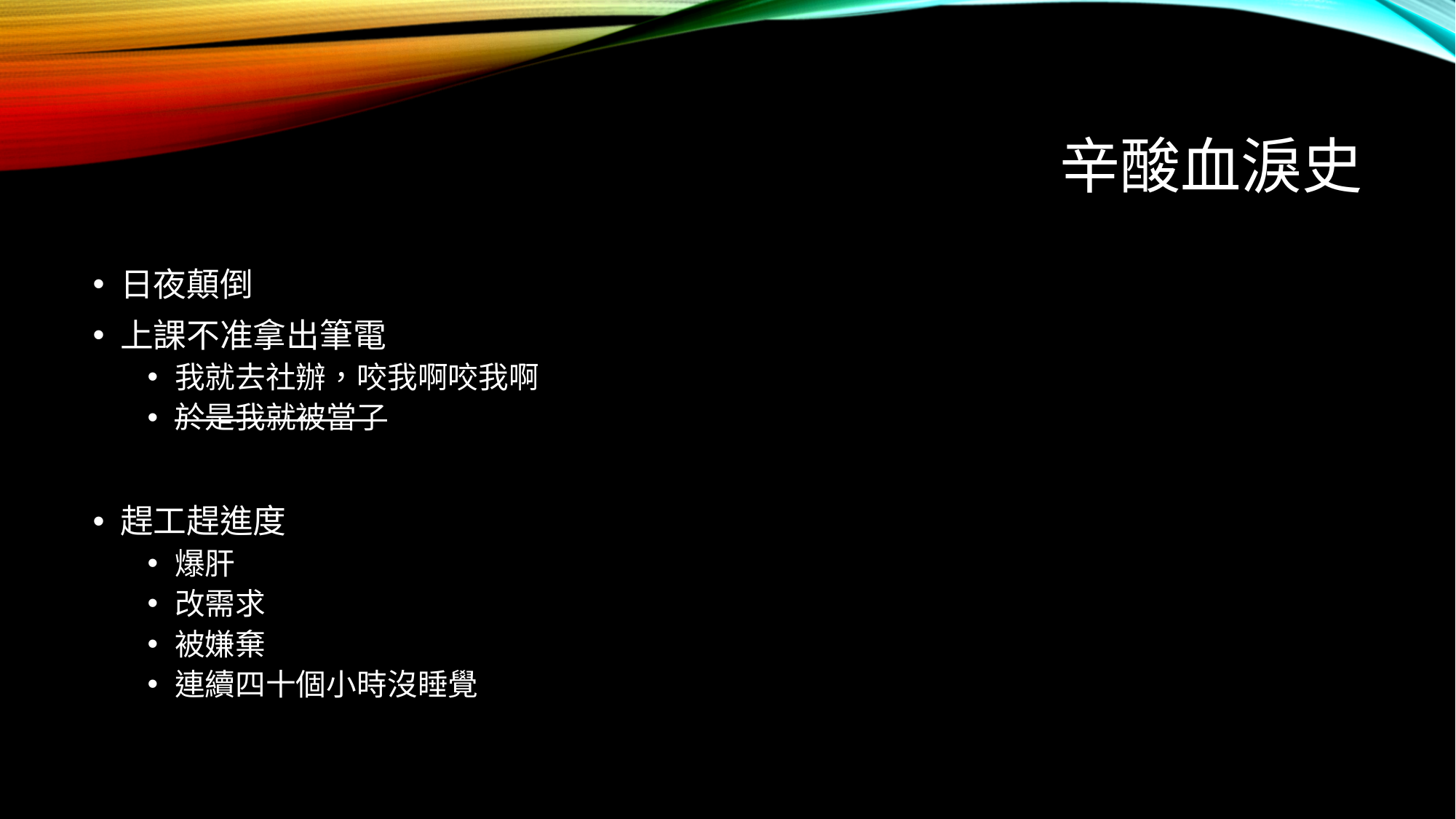

# 辛酸血淚史
日夜顛倒
上課不准拿出筆電
我就去社辦，咬我啊咬我啊
於是我就被當了

趕工趕進度
爆肝
改需求
被嫌棄
連續四十個小時沒睡覺